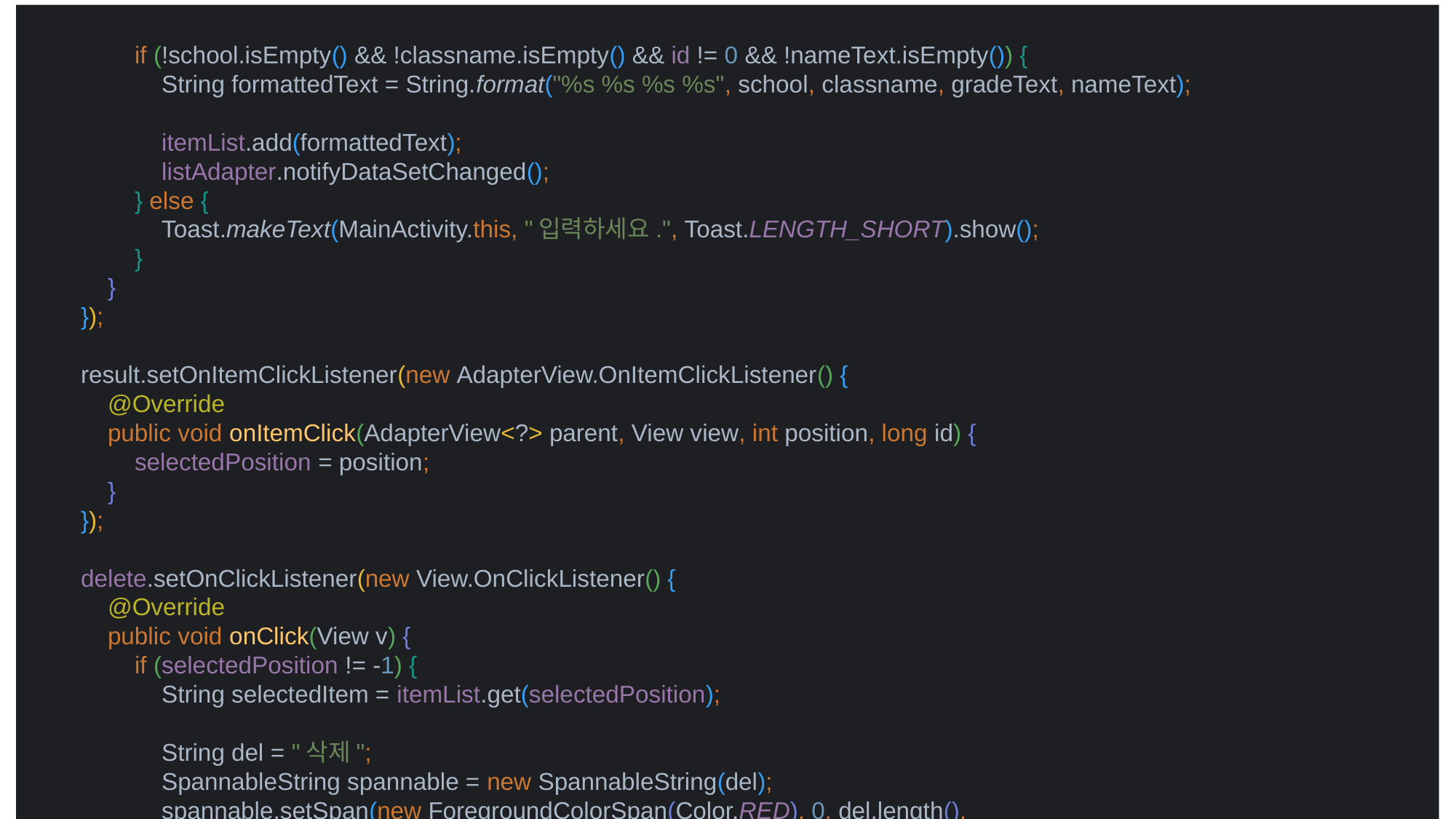

if (!school.isEmpty() && !classname.isEmpty() && id != 0 && !nameText.isEmpty()) {
                    String formattedText = String.format("%s %s %s %s", school, classname, gradeText, nameText);
                    itemList.add(formattedText);
                    listAdapter.notifyDataSetChanged();
                } else {
                    Toast.makeText(MainActivity.this, "입력하세요.", Toast.LENGTH_SHORT).show();
                }
            }
        });
        result.setOnItemClickListener(new AdapterView.OnItemClickListener() {
            @Override
            public void onItemClick(AdapterView<?> parent, View view, int position, long id) {
                selectedPosition = position;
            }
        });
        delete.setOnClickListener(new View.OnClickListener() {
            @Override
            public void onClick(View v) {
                if (selectedPosition != -1) {
                    String selectedItem = itemList.get(selectedPosition);
                    String del = "삭제";
                    SpannableString spannable = new SpannableString(del);
                    spannable.setSpan(new ForegroundColorSpan(Color.RED), 0, del.length(),